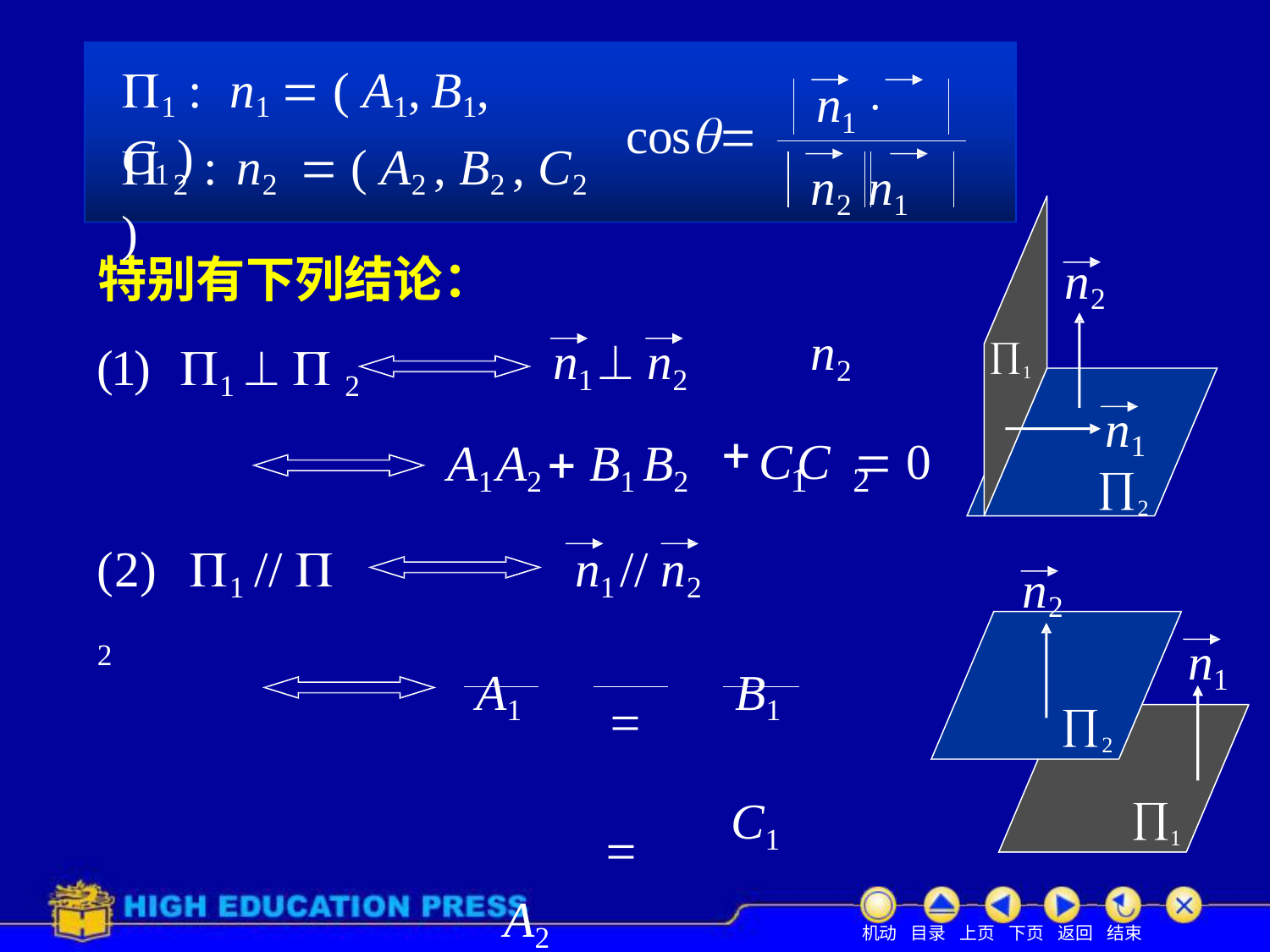

# Π1 :	n1  = ( A1,	B1,	C1 )
n1 ⋅ n2  n1	n2

cosθ=
Π 2 :	n2 = ( A2 , B2 , C2 )

特别有下列结论：
(1)	Π1 ⊥ Π 2
n2

n1 ⊥ n2
∏1

n1
∏2

A1 A2 + B1 B2
C	C	= 0

1	2
n1 // n2
A1	=	B1	=	C1  A2			B2			C2
(2)	Π1 // Π 2

n2

n1

∏2

∏1

机动 目录 上页 下页 返回 结束